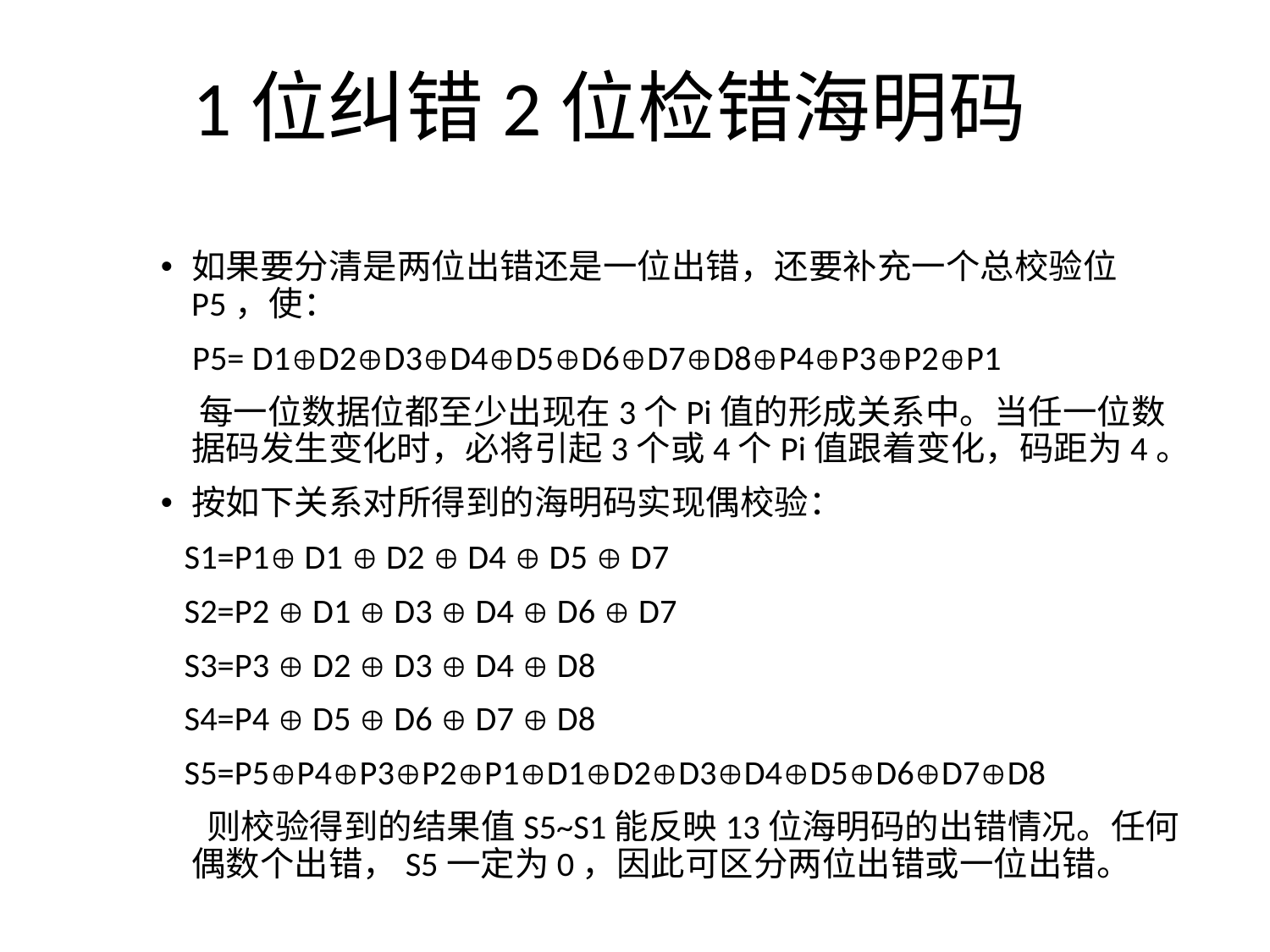

# 1位纠错2位检错海明码
如果要分清是两位出错还是一位出错，还要补充一个总校验位P5，使：
    P5= D1⊕D2⊕D3⊕D4⊕D5⊕D6⊕D7⊕D8⊕P4⊕P3⊕P2⊕P1
    每一位数据位都至少出现在3个Pi值的形成关系中。当任一位数据码发生变化时，必将引起3个或4个Pi值跟着变化，码距为4。
按如下关系对所得到的海明码实现偶校验：
   S1=P1⊕ D1 ⊕ D2 ⊕ D4 ⊕ D5 ⊕ D7
   S2=P2 ⊕ D1 ⊕ D3 ⊕ D4 ⊕ D6 ⊕ D7
   S3=P3 ⊕ D2 ⊕ D3 ⊕ D4 ⊕ D8
   S4=P4 ⊕ D5 ⊕ D6 ⊕ D7 ⊕ D8
   S5=P5⊕P4⊕P3⊕P2⊕P1⊕D1⊕D2⊕D3⊕D4⊕D5⊕D6⊕D7⊕D8
     则校验得到的结果值S5~S1能反映13位海明码的出错情况。任何偶数个出错，S5一定为0，因此可区分两位出错或一位出错。